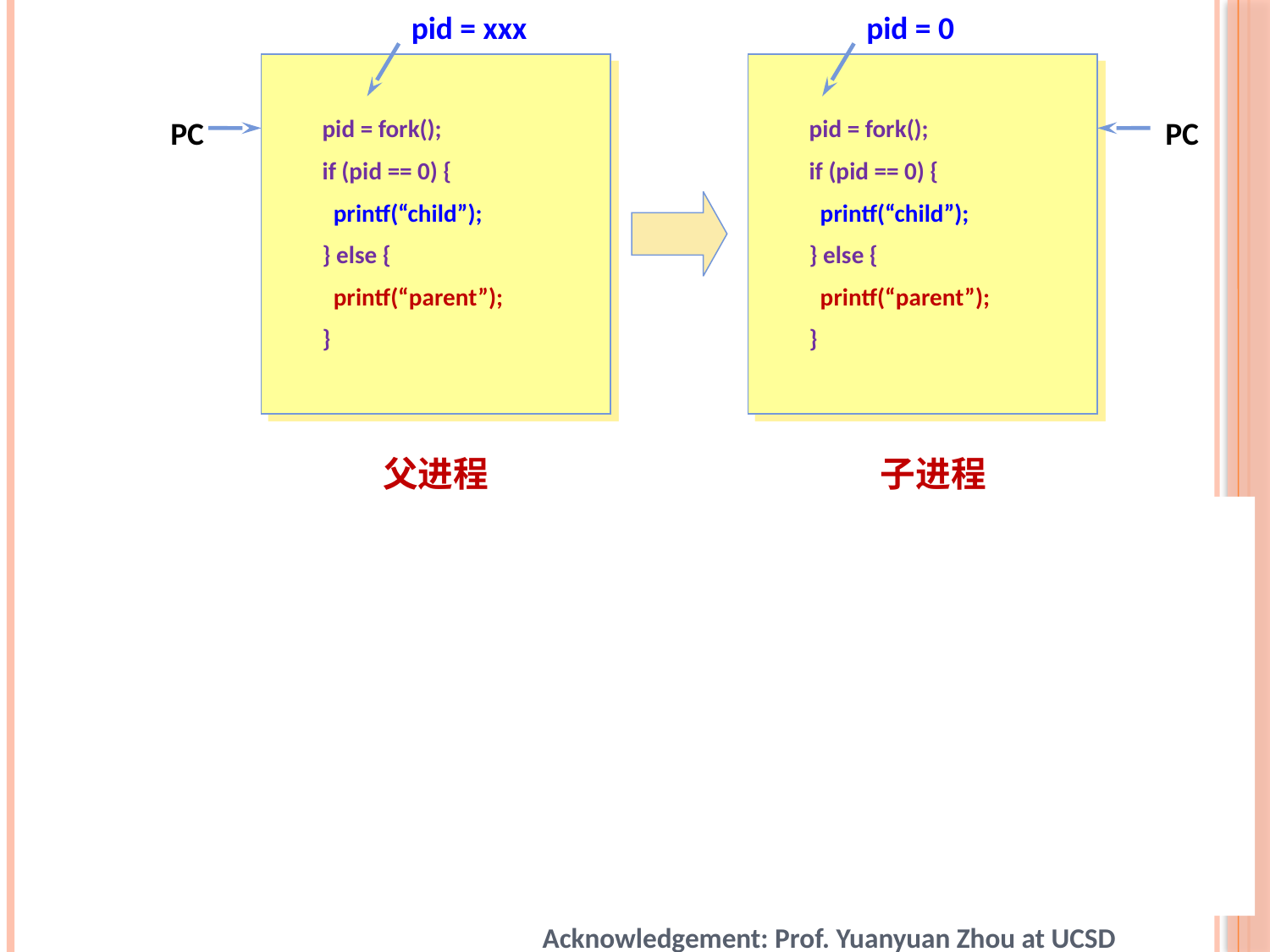

pid = xxx
pid = 0

PC
pid = fork();
if (pid == 0) {
  printf(“child”);
} else {
  printf(“parent”);
}
pid = fork();
if (pid == 0) {
  printf(“child”);
} else {
  printf(“parent”);
}
PC

父进程
子进程
pid = xxx
pid = 0

pid = fork();
if (pid == 0) {
  printf(“child”);
} else {
  printf(“parent”);
}
pid = fork();
if (pid == 0) {
  printf(“child”);
} else {
  printf(“parent”);
}

PC

PC

 Acknowledgement: Prof. Yuanyuan Zhou at UCSD